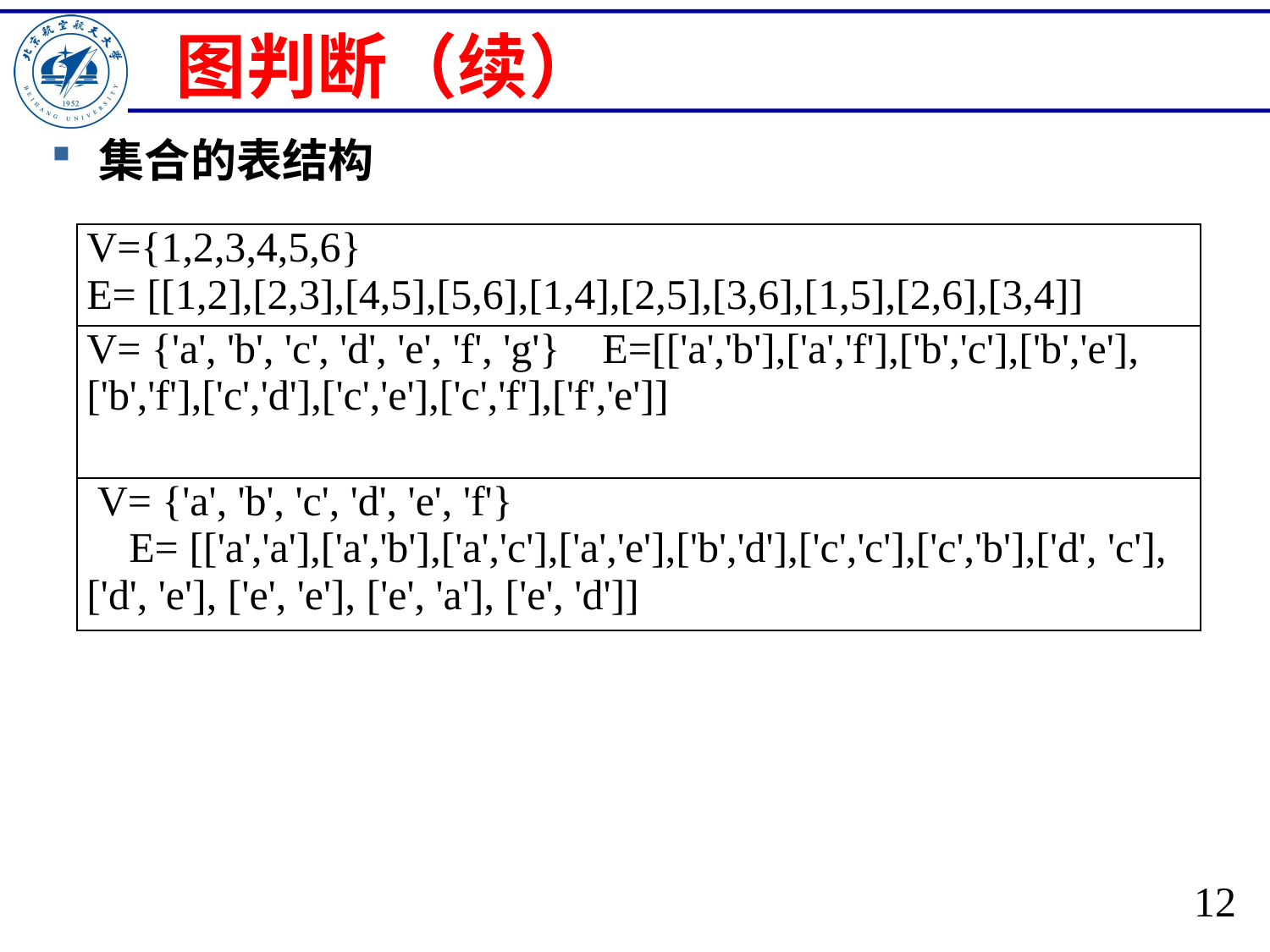

# 图判断（续）
集合的表结构
| V={1,2,3,4,5,6} E= [[1,2],[2,3],[4,5],[5,6],[1,4],[2,5],[3,6],[1,5],[2,6],[3,4]] |
| --- |
| V= {'a', 'b', 'c', 'd', 'e', 'f', 'g'} E=[['a','b'],['a','f'],['b','c'],['b','e'],['b','f'],['c','d'],['c','e'],['c','f'],['f','e']] |
| V= {'a', 'b', 'c', 'd', 'e', 'f'} E= [['a','a'],['a','b'],['a','c'],['a','e'],['b','d'],['c','c'],['c','b'],['d', 'c'], ['d', 'e'], ['e', 'e'], ['e', 'a'], ['e', 'd']] |